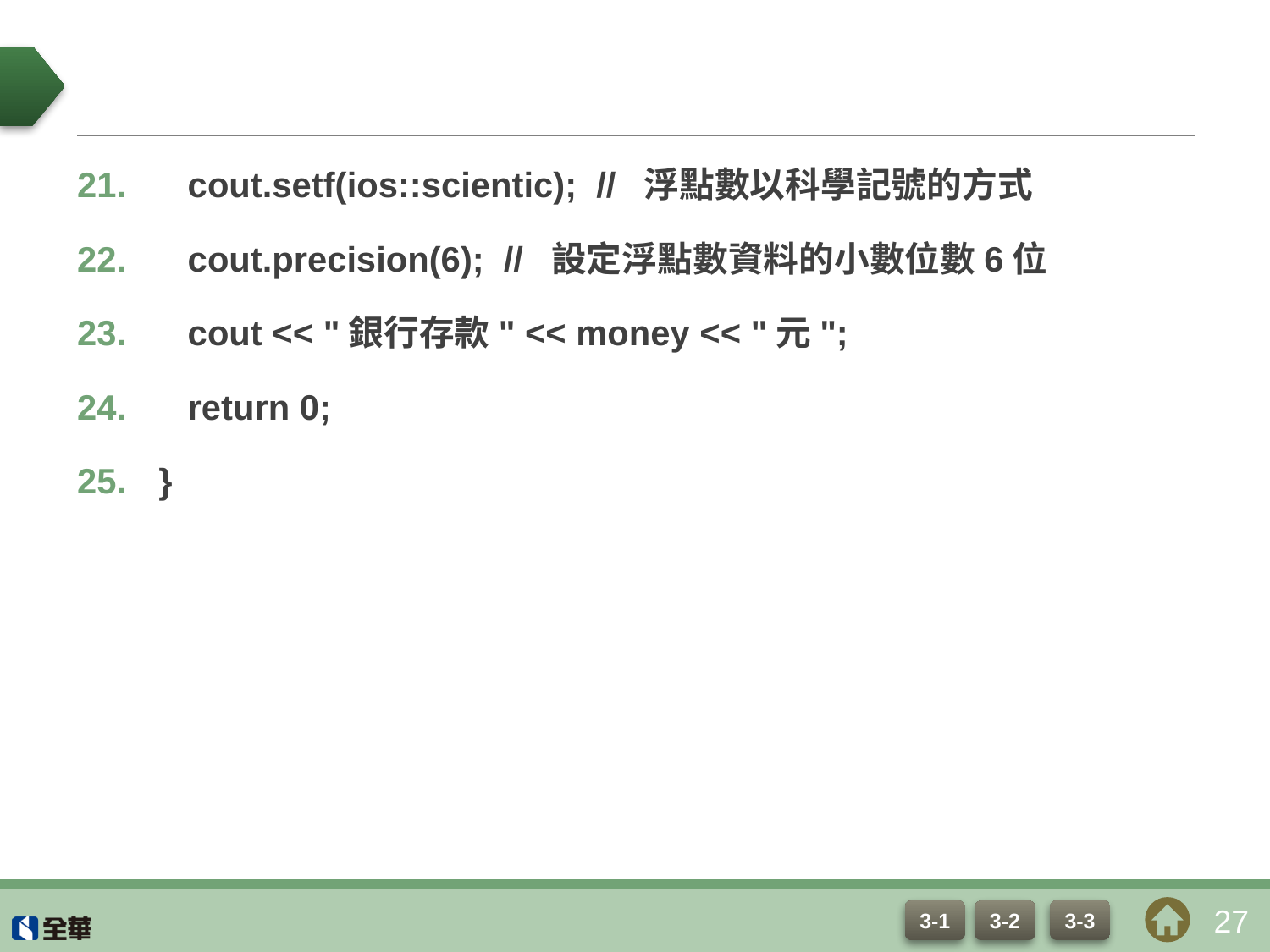

#
    cout.setf(ios::scientic);  //  浮點數以科學記號的方式
    cout.precision(6);  //  設定浮點數資料的小數位數6位
    cout << "銀行存款" << money << "元";
    return 0;
 }
27